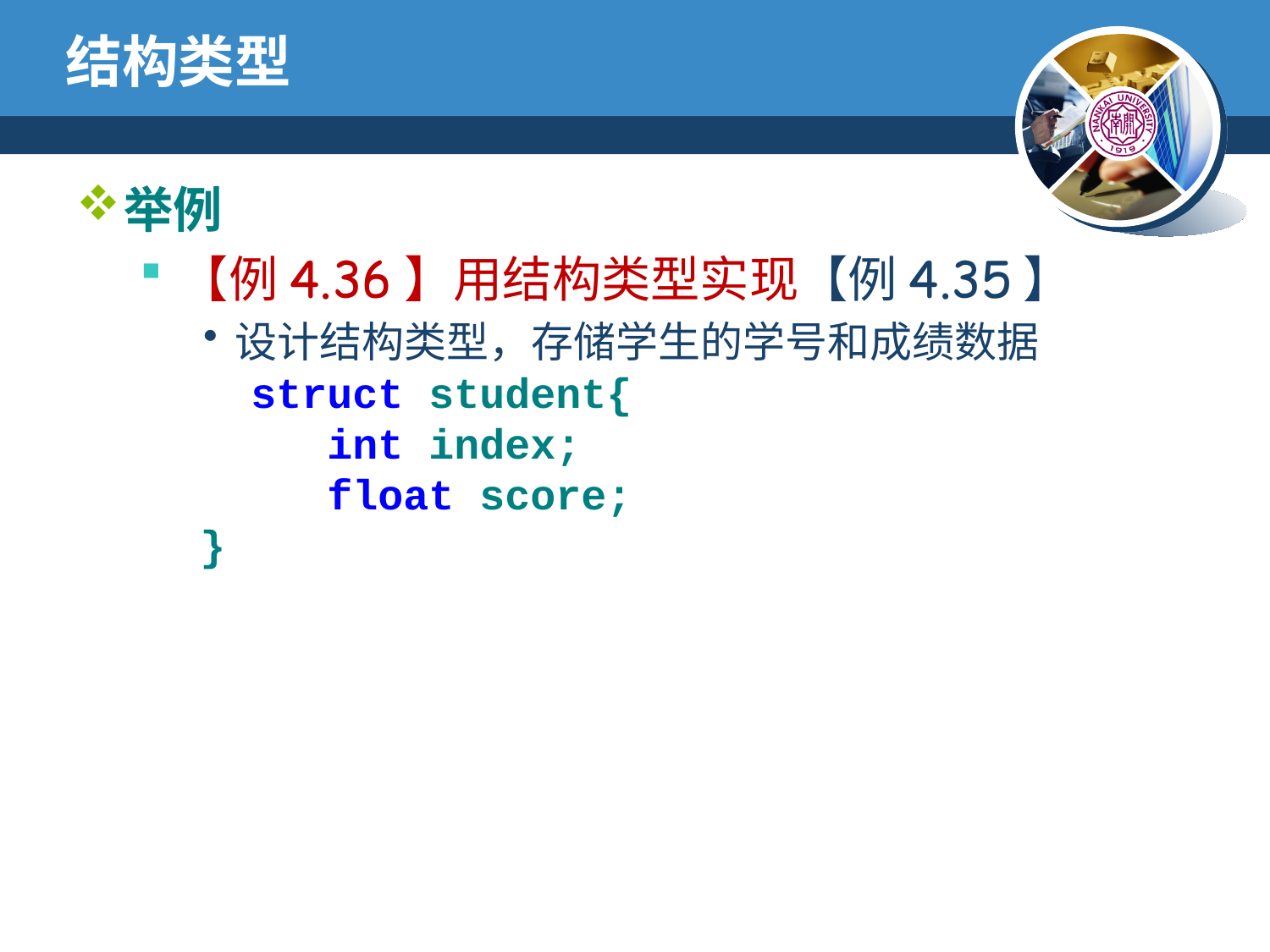

# 结构类型
举例
【例4.36】用结构类型实现【例4.35】
设计结构类型，存储学生的学号和成绩数据
		struct student{
		   int index;
		   float score;
	   }